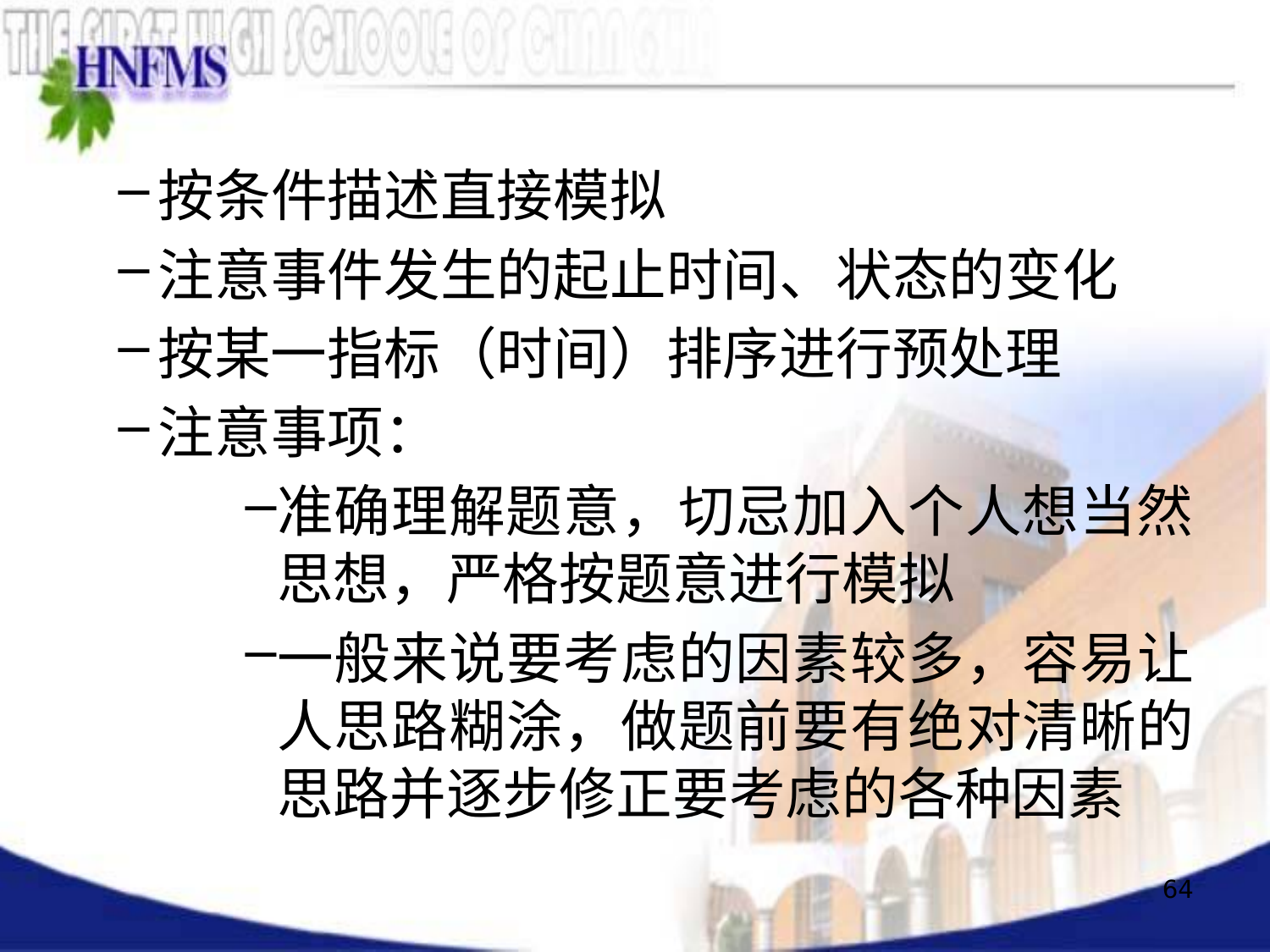

按条件描述直接模拟
注意事件发生的起止时间、状态的变化
按某一指标（时间）排序进行预处理
注意事项：
准确理解题意，切忌加入个人想当然思想，严格按题意进行模拟
一般来说要考虑的因素较多，容易让人思路糊涂，做题前要有绝对清晰的思路并逐步修正要考虑的各种因素
64